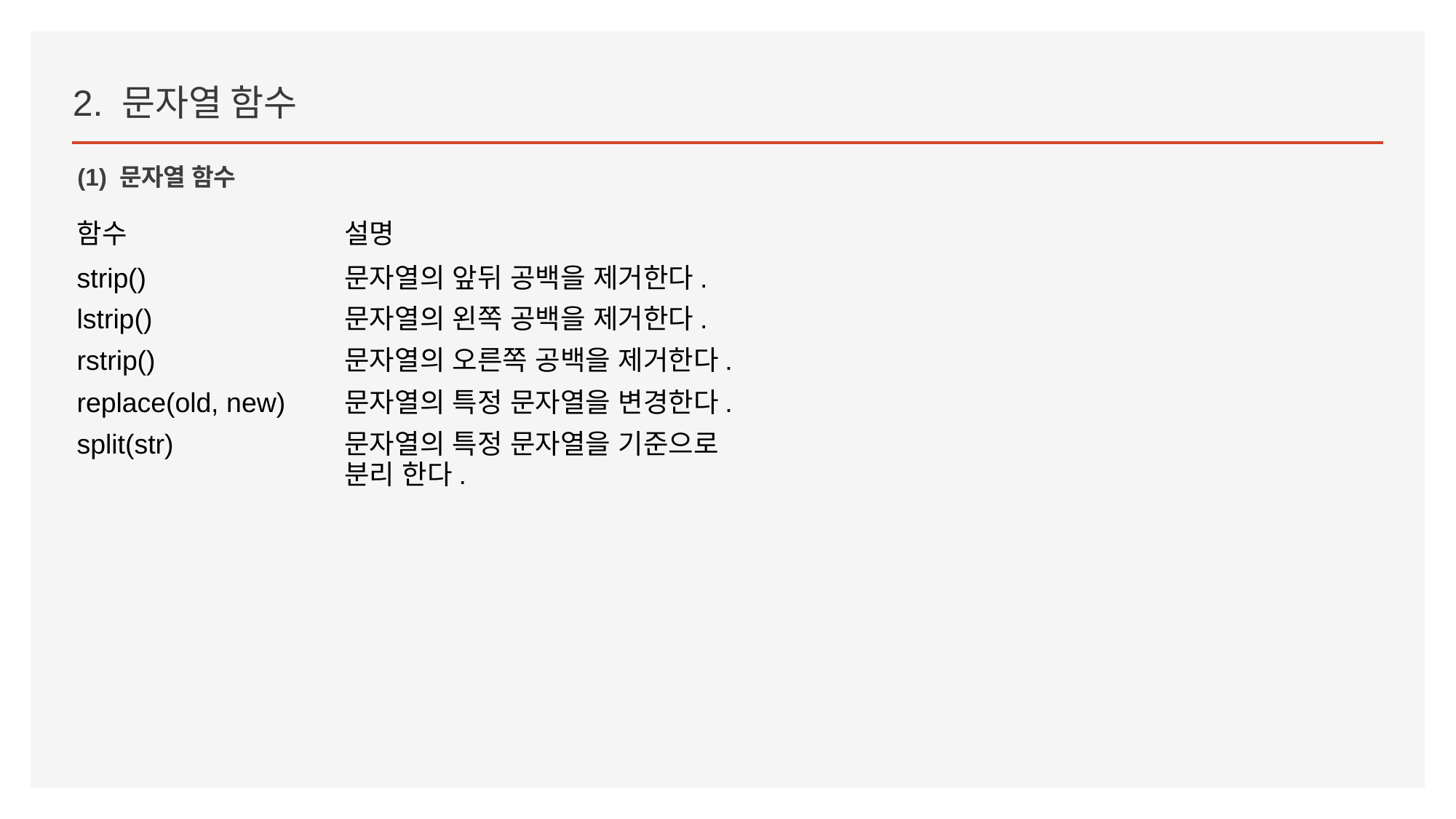

2. 문자열 함수
(1) 문자열 함수
| 함수 | 설명 |
| --- | --- |
| strip() | 문자열의 앞뒤 공백을 제거한다. |
| lstrip() | 문자열의 왼쪽 공백을 제거한다. |
| rstrip() | 문자열의 오른쪽 공백을 제거한다. |
| replace(old, new) | 문자열의 특정 문자열을 변경한다. |
| split(str) | 문자열의 특정 문자열을 기준으로 분리 한다. |